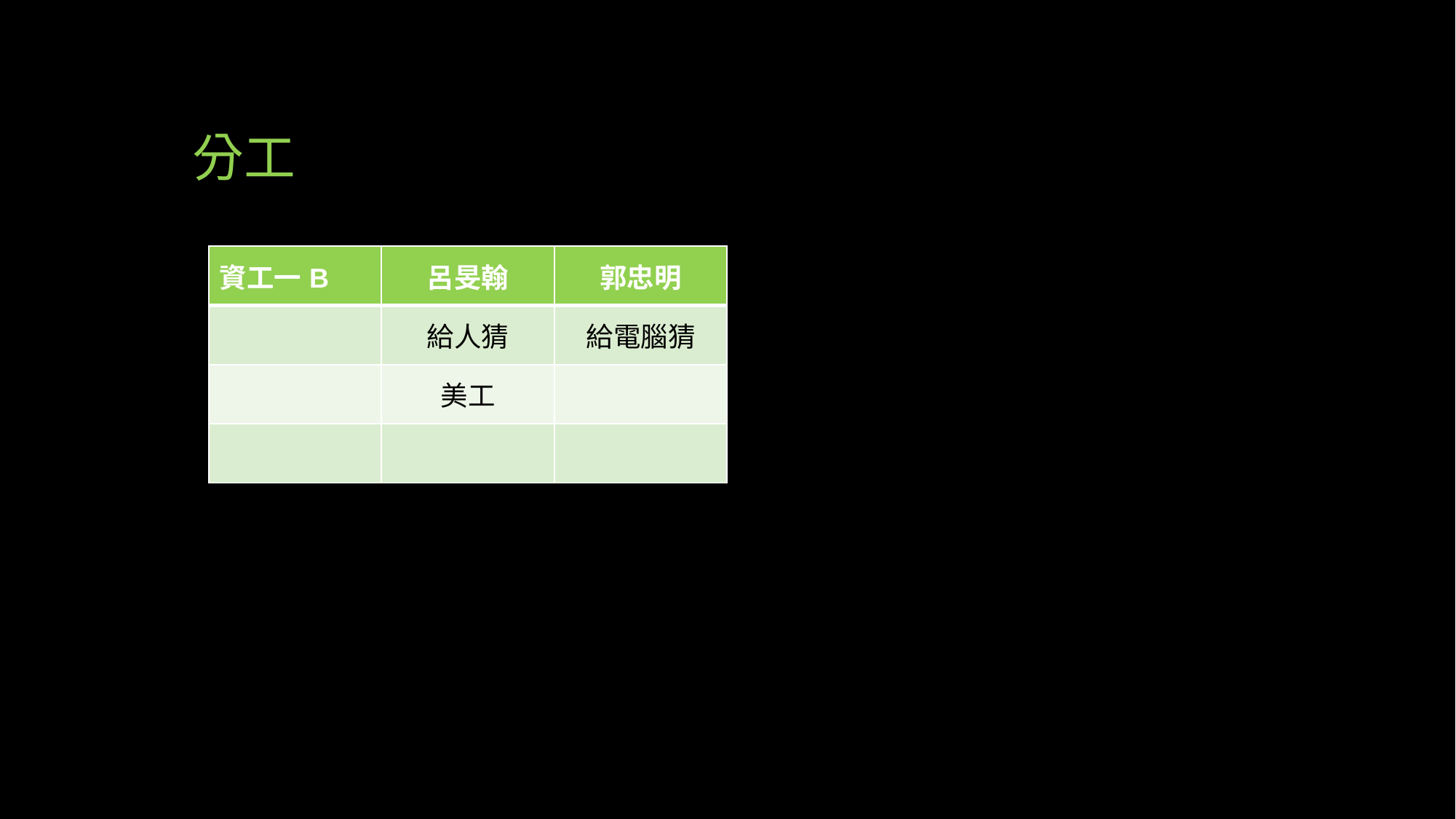

# 分工
| 資工一B | 呂旻翰 | 郭忠明 |
| --- | --- | --- |
|  | 給人猜 | 給電腦猜 |
|  | 美工 |  |
|  |  |  |